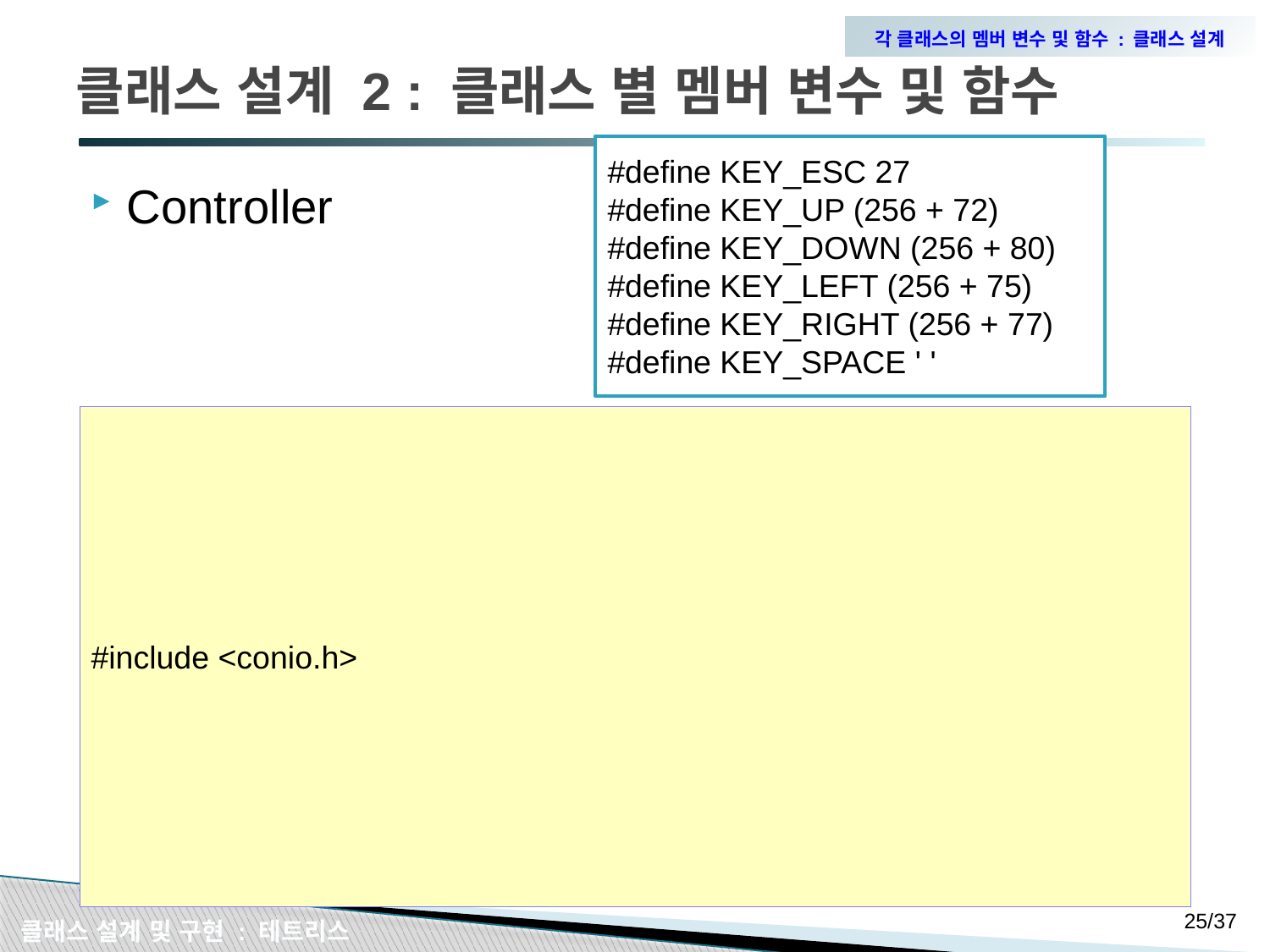

각 클래스의 멤버 변수 및 함수 : 클래스 설계
# 클래스 설계 2 : 클래스 별 멤버 변수 및 함수
#define KEY_ESC 27
#define KEY_UP (256 + 72)
#define KEY_DOWN (256 + 80)
#define KEY_LEFT (256 + 75)
#define KEY_RIGHT (256 + 77)
#define KEY_SPACE ' '
Controller
25